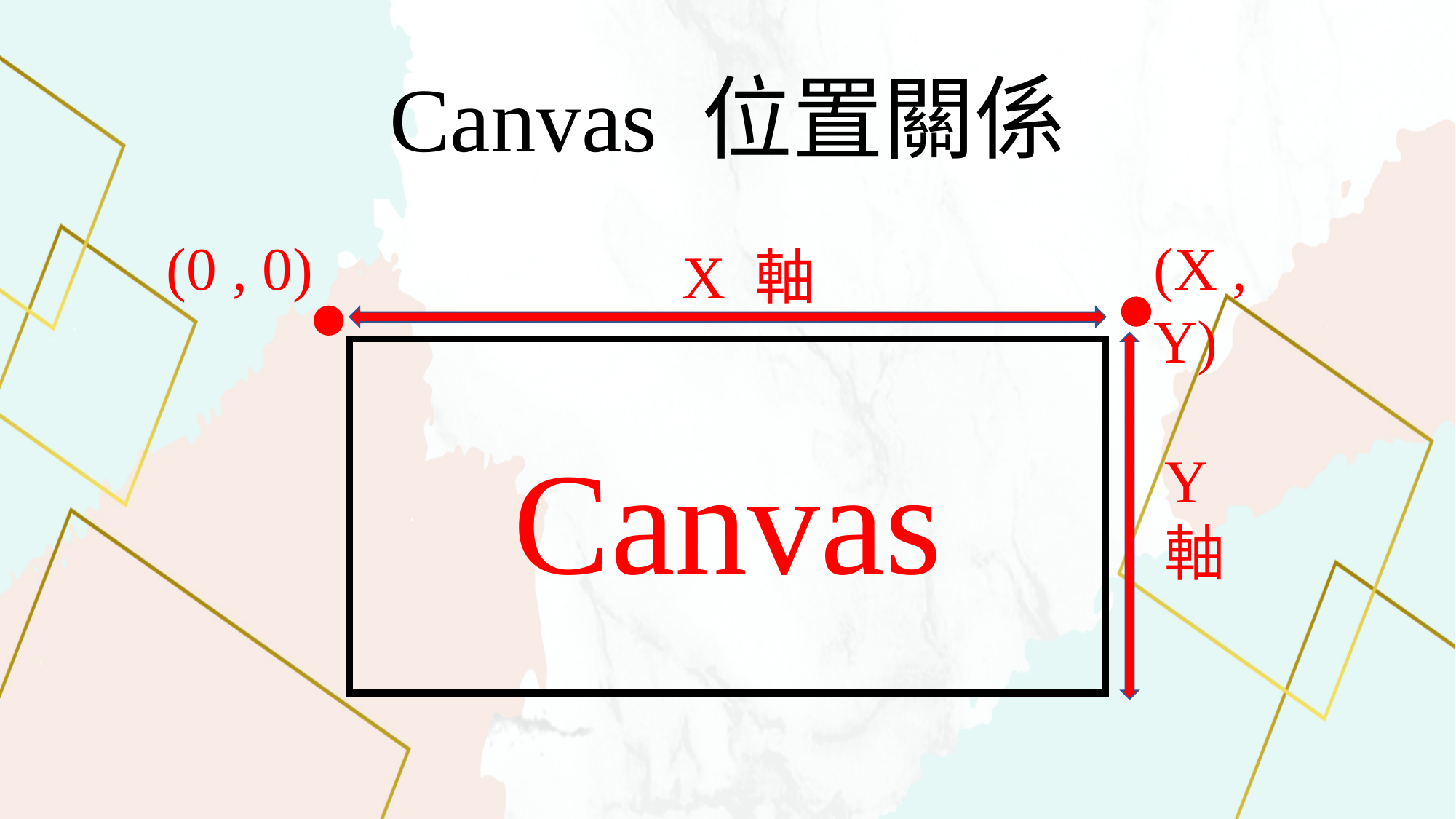

# Canvas 位置關係

(X , Y)
(0 , 0)
X 軸

Canvas
Y 軸